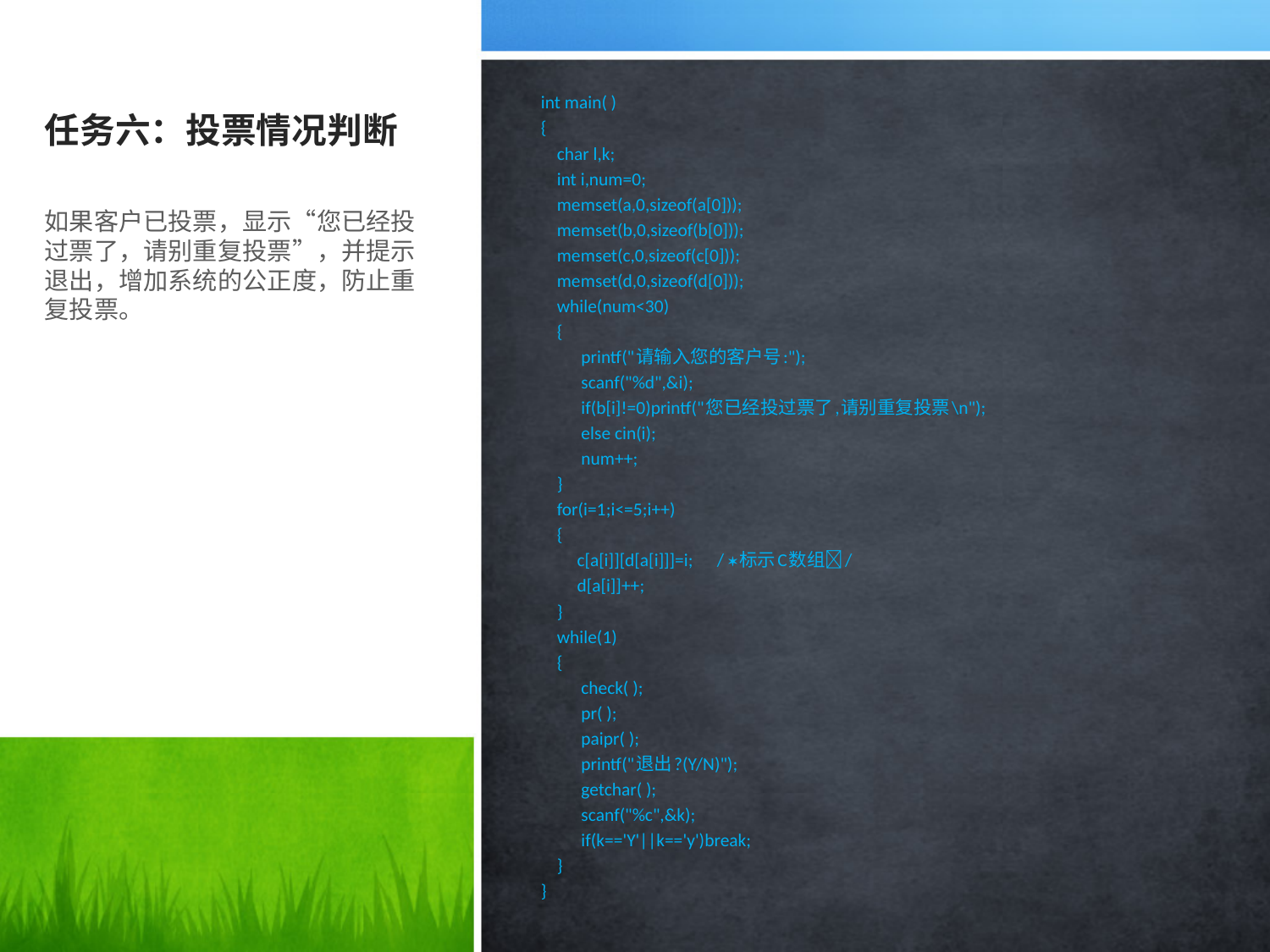

# 任务六：投票情况判断
int main( )
{
    char l,k;
    int i,num=0;
    memset(a,0,sizeof(a[0]));
    memset(b,0,sizeof(b[0]));
    memset(c,0,sizeof(c[0]));
    memset(d,0,sizeof(d[0]));
    while(num<30)
    {
          printf("请输入您的客户号:");
          scanf("%d",&i);
          if(b[i]!=0)printf("您已经投过票了,请别重复投票\n");
          else cin(i);
          num++;
    }
    for(i=1;i<=5;i++)
    {
         c[a[i]][d[a[i]]]=i;      / ∗标示C数组∗/
         d[a[i]]++;
    }
    while(1)
    {
          check( );
          pr( );
          paipr( );
          printf("退出?(Y/N)");
          getchar( );
          scanf("%c",&k);
          if(k=='Y'||k=='y')break;
    }
}
如果客户已投票，显示“您已经投过票了，请别重复投票”，并提示退出，增加系统的公正度，防止重复投票。